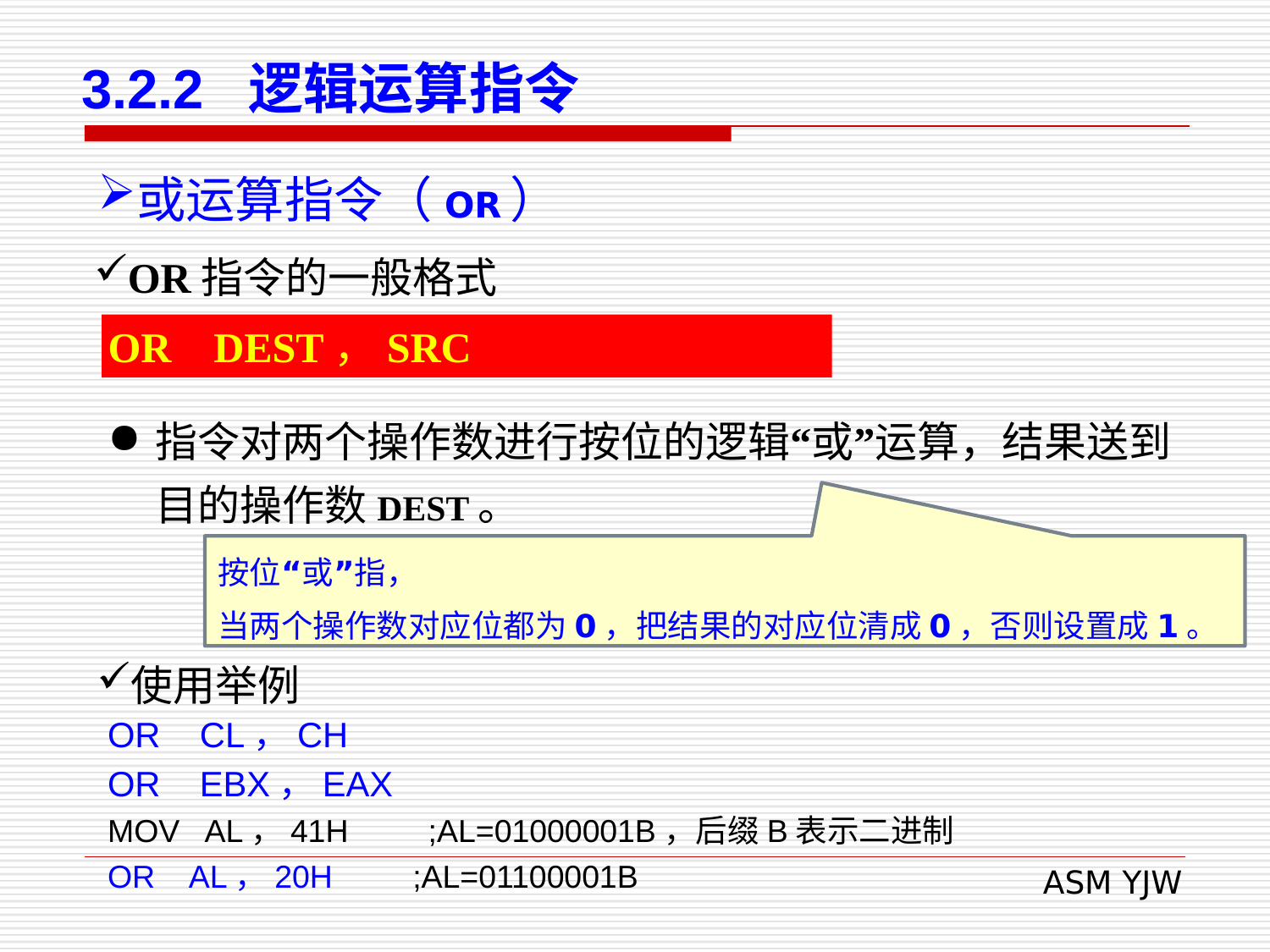

# 3.2.2  逻辑运算指令
或运算指令（OR）
OR指令的一般格式
OR    DEST，SRC
指令对两个操作数进行按位的逻辑“或”运算，结果送到目的操作数DEST。

按位“或”指，
当两个操作数对应位都为0，把结果的对应位清成0，否则设置成1。
使用举例
OR    CL，CH
OR    EBX，EAX
MOV   AL，41H         ;AL=01000001B，后缀B表示二进制
OR    AL，20H         ;AL=01100001B